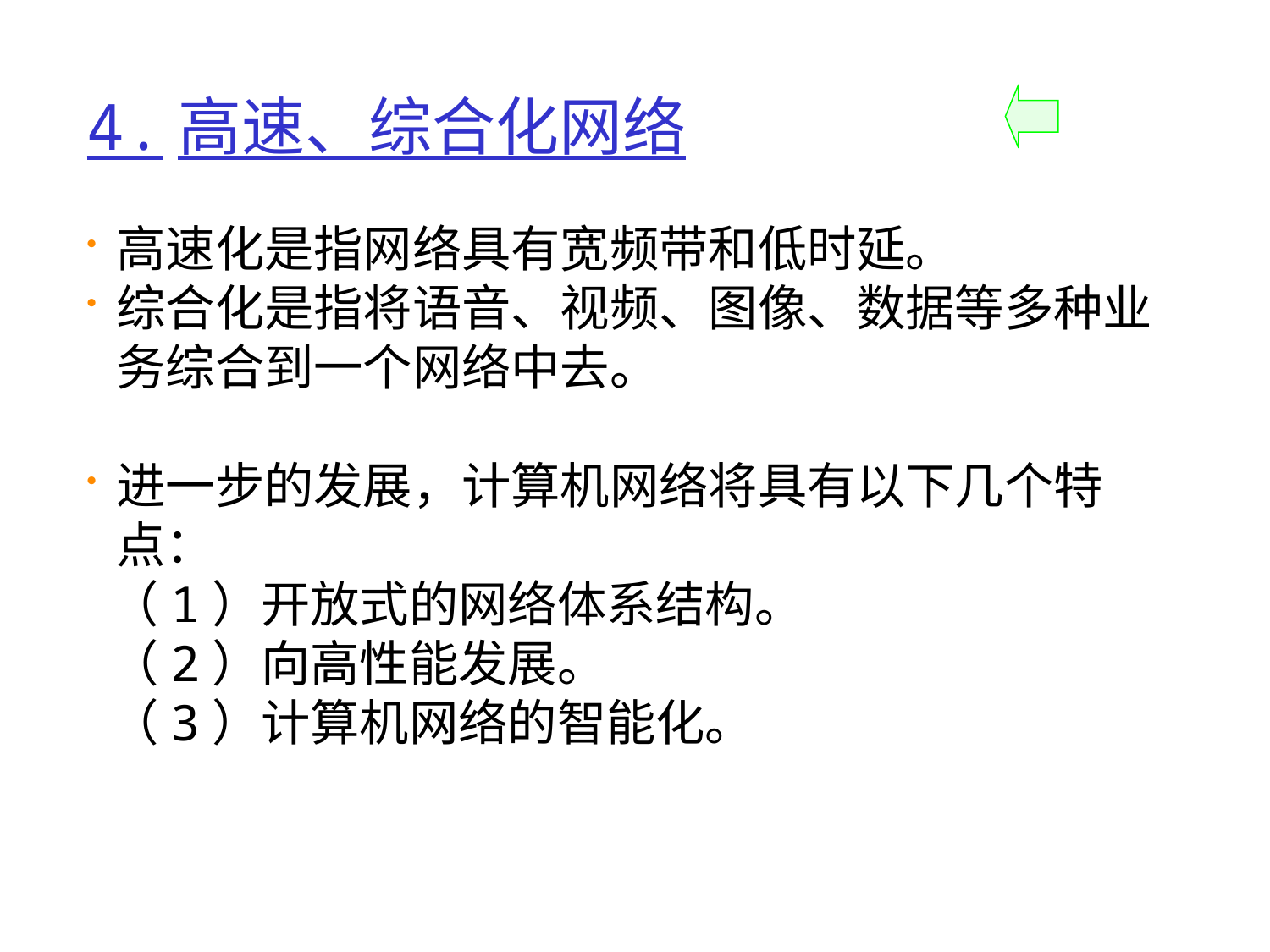

# 4.高速、综合化网络
高速化是指网络具有宽频带和低时延。
综合化是指将语音、视频、图像、数据等多种业务综合到一个网络中去。

进一步的发展，计算机网络将具有以下几个特点：
 （1）开放式的网络体系结构。
 （2）向高性能发展。
 （3）计算机网络的智能化。